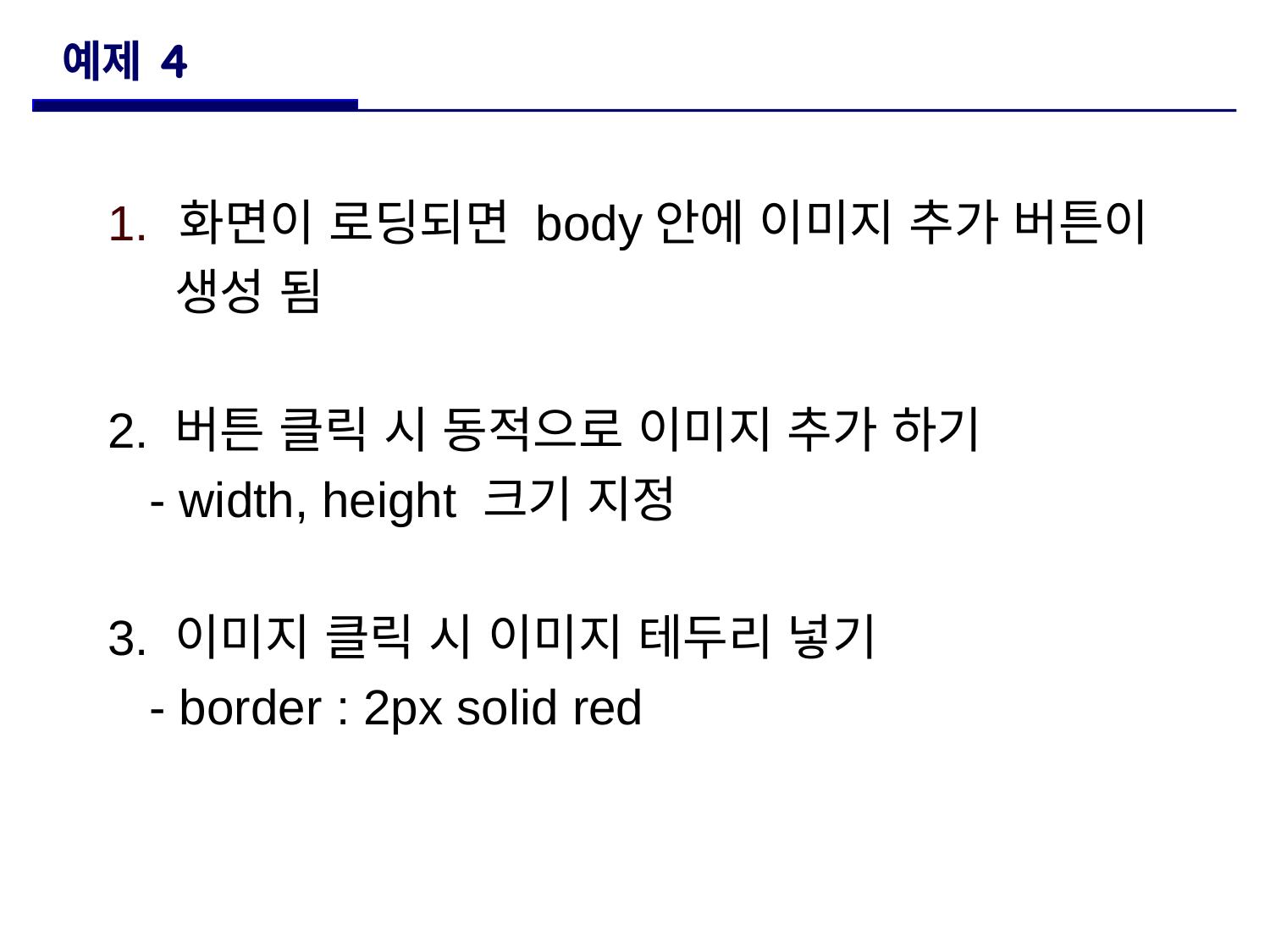

# 예제 4
화면이 로딩되면 body안에 이미지 추가 버튼이
    생성 됨

2. 버튼 클릭 시 동적으로 이미지 추가 하기
   - width, height 크기 지정

3. 이미지 클릭 시 이미지 테두리 넣기
   - border : 2px solid red